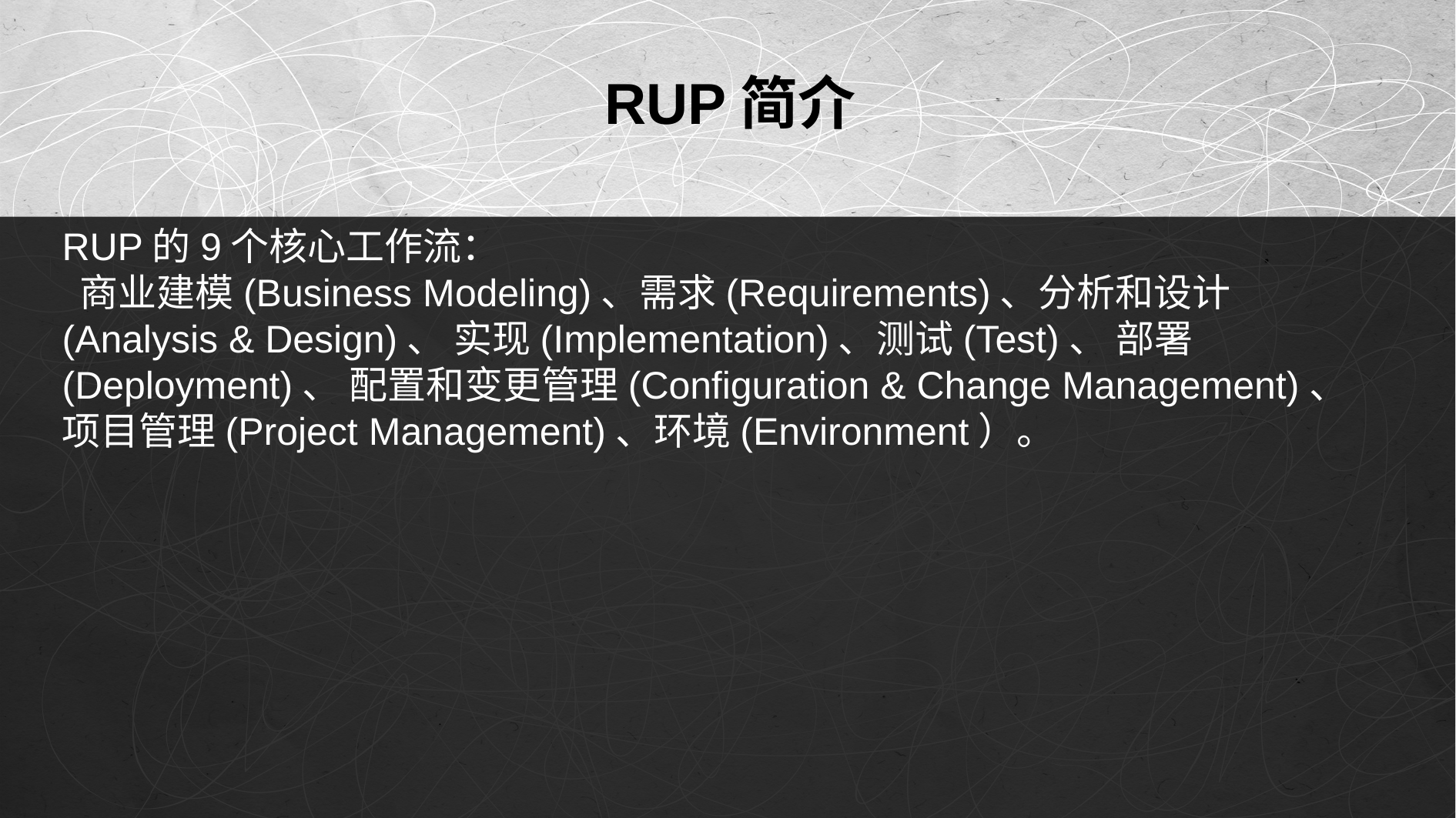

RUP简介

RUP的9个核心工作流：
 商业建模(Business Modeling)、需求(Requirements)、分析和设计(Analysis & Design)、 实现(Implementation)、测试(Test)、 部署(Deployment)、 配置和变更管理(Configuration & Change Management)、项目管理(Project Management)、环境(Environment）。